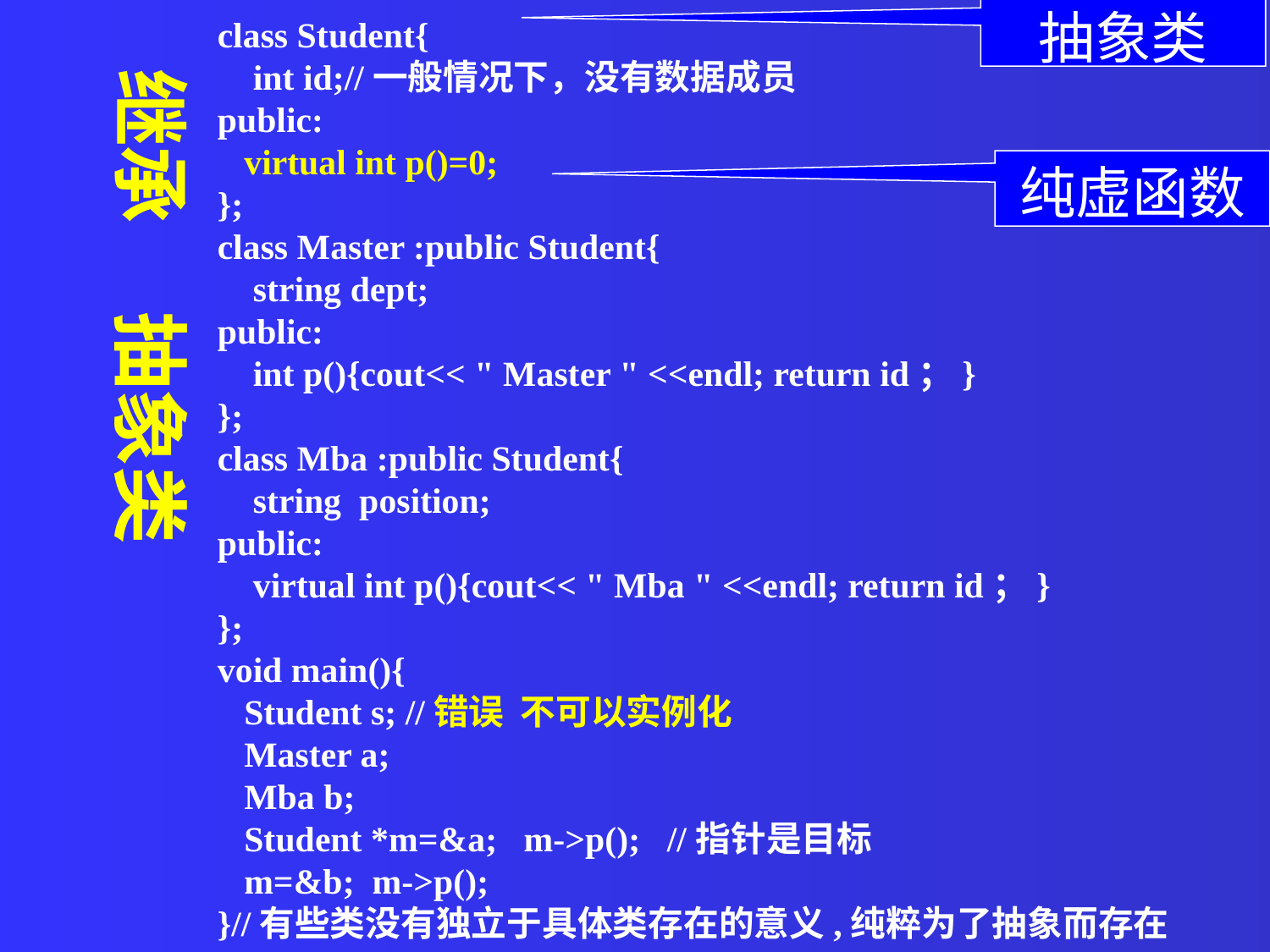

抽象类
class Student{
    int id;//一般情况下，没有数据成员
public:
   virtual int p()=0;
};
class Master :public Student{
    string dept;
public:
    int p(){cout<< " Master " <<endl; return id；}
};
class Mba :public Student{
    string  position;
public:
    virtual int p(){cout<< " Mba " <<endl; return id；}
};
void main(){
   Student s; //错误  不可以实例化
   Master a;
   Mba b;
   Student *m=&a;   m->p();   //指针是目标
   m=&b;  m->p();
}//有些类没有独立于具体类存在的意义,纯粹为了抽象而存在
继承     抽象类
纯虚函数